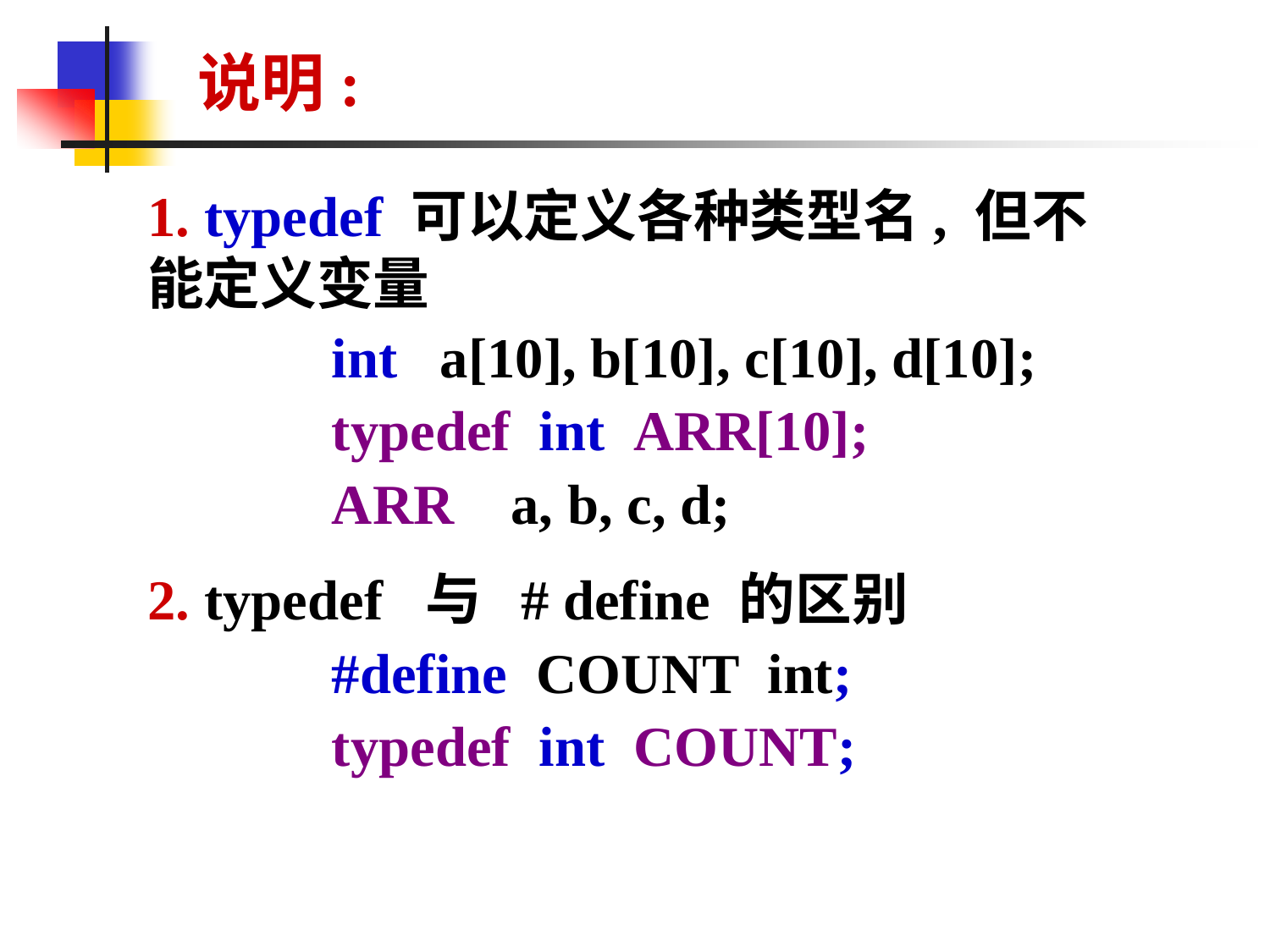

说明:
1. typedef 可以定义各种类型名, 但不能定义变量
             int   a[10], b[10], c[10], d[10];
             typedef  int  ARR[10];
             ARR    a, b, c, d;
2. typedef  与  # define 的区别
             #define  COUNT  int;
             typedef  int  COUNT;